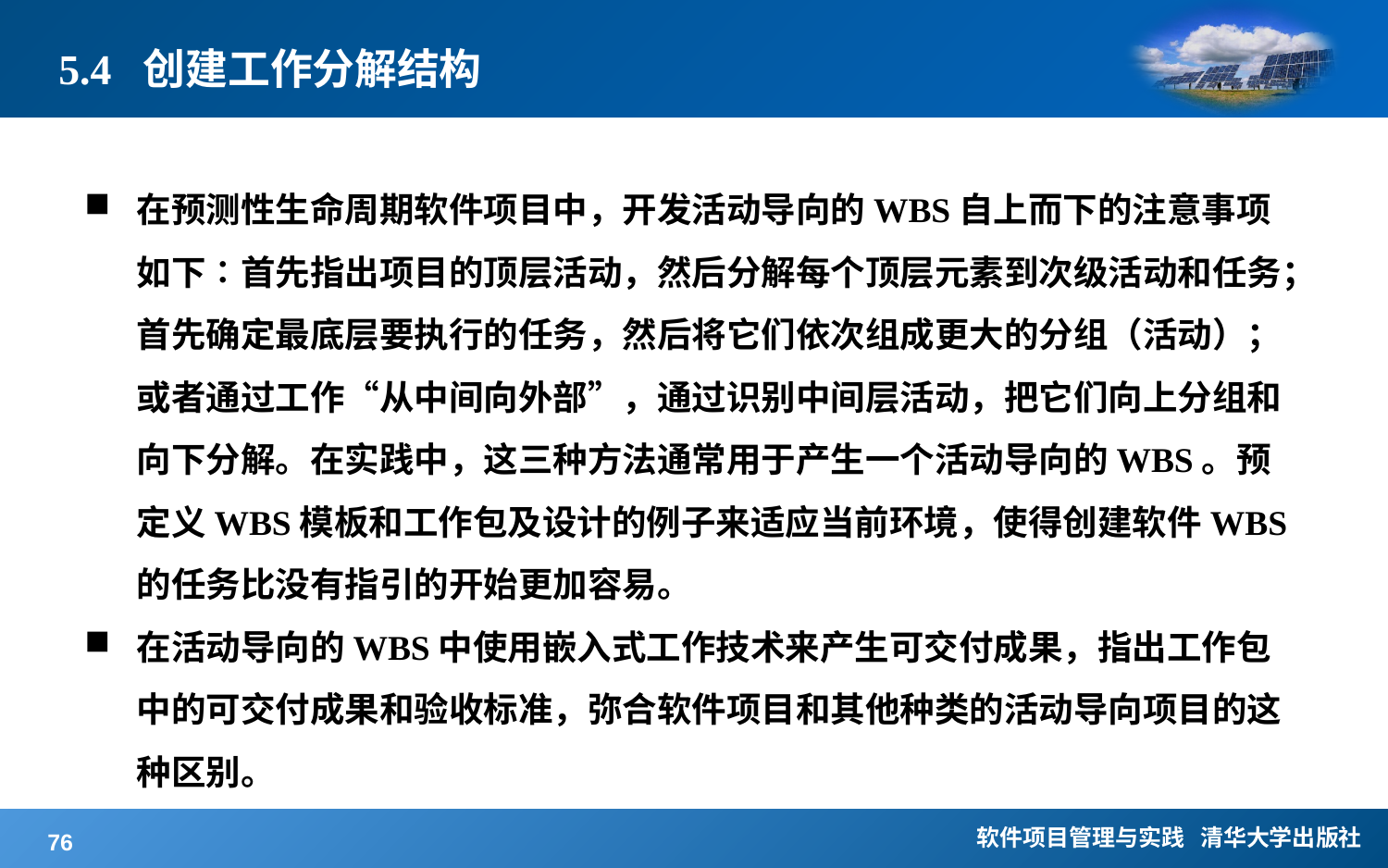

# 5.4  创建工作分解结构
在预测性生命周期软件项目中，开发活动导向的WBS自上而下的注意事项如下∶首先指出项目的顶层活动，然后分解每个顶层元素到次级活动和任务；首先确定最底层要执行的任务，然后将它们依次组成更大的分组（活动）；或者通过工作“从中间向外部”，通过识别中间层活动，把它们向上分组和向下分解。在实践中，这三种方法通常用于产生一个活动导向的WBS。预定义WBS模板和工作包及设计的例子来适应当前环境，使得创建软件WBS的任务比没有指引的开始更加容易。
在活动导向的WBS中使用嵌入式工作技术来产生可交付成果，指出工作包中的可交付成果和验收标准，弥合软件项目和其他种类的活动导向项目的这种区别。